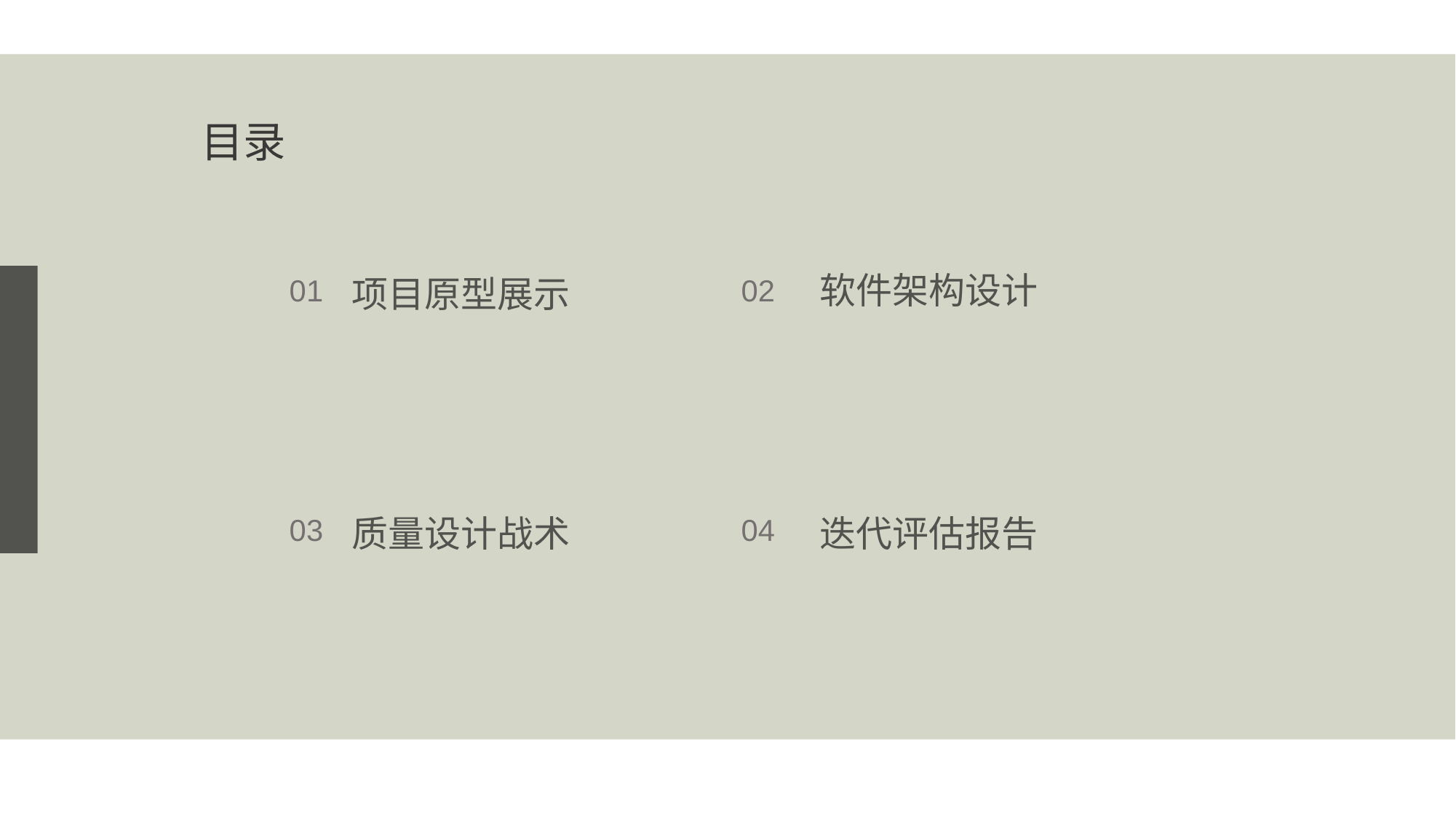

目录
软件架构设计
01
项目原型展示

02
03
04
迭代评估报告
质量设计战术